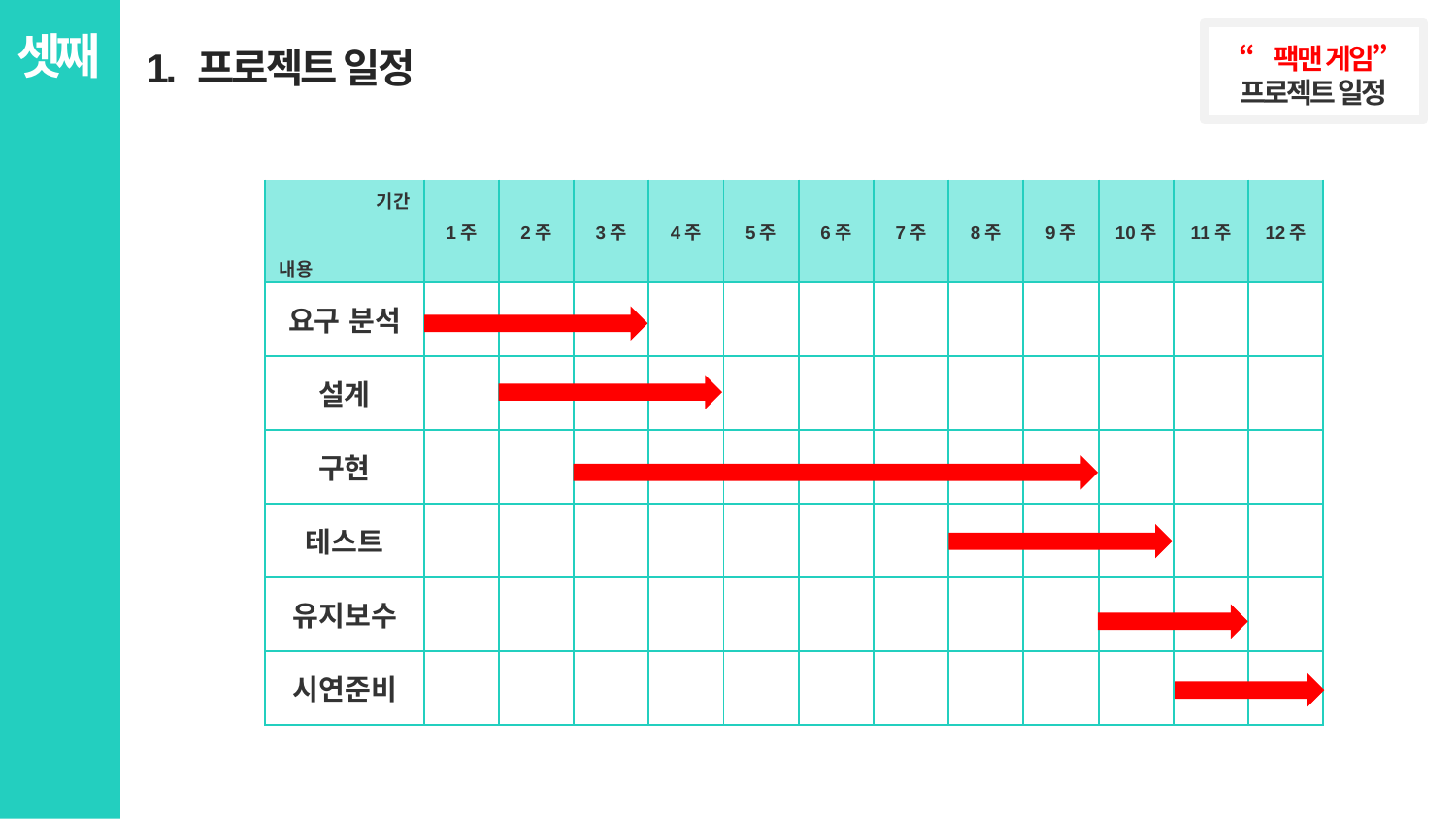

1. 프로젝트 일정
셋째

“팩맨 게임”
프로젝트 일정
| 기간 내용 | 1주 | 2주 | 3주 | 4주 | 5주 | 6주 | 7주 | 8주 | 9주 | 10주 | 11주 | 12주 |
| --- | --- | --- | --- | --- | --- | --- | --- | --- | --- | --- | --- | --- |
| 요구 분석 |  |  |  |  |  |  |  |  |  |  |  |  |
| 설계 |  |  |  |  |  |  |  |  |  |  |  |  |
| 구현 |  |  |  |  |  |  |  |  |  |  |  |  |
| 테스트 |  |  |  |  |  |  |  |  |  |  |  |  |
| 유지보수 |  |  |  |  |  |  |  |  |  |  |  |  |
| 시연준비 |  |  |  |  |  |  |  |  |  |  |  |  |